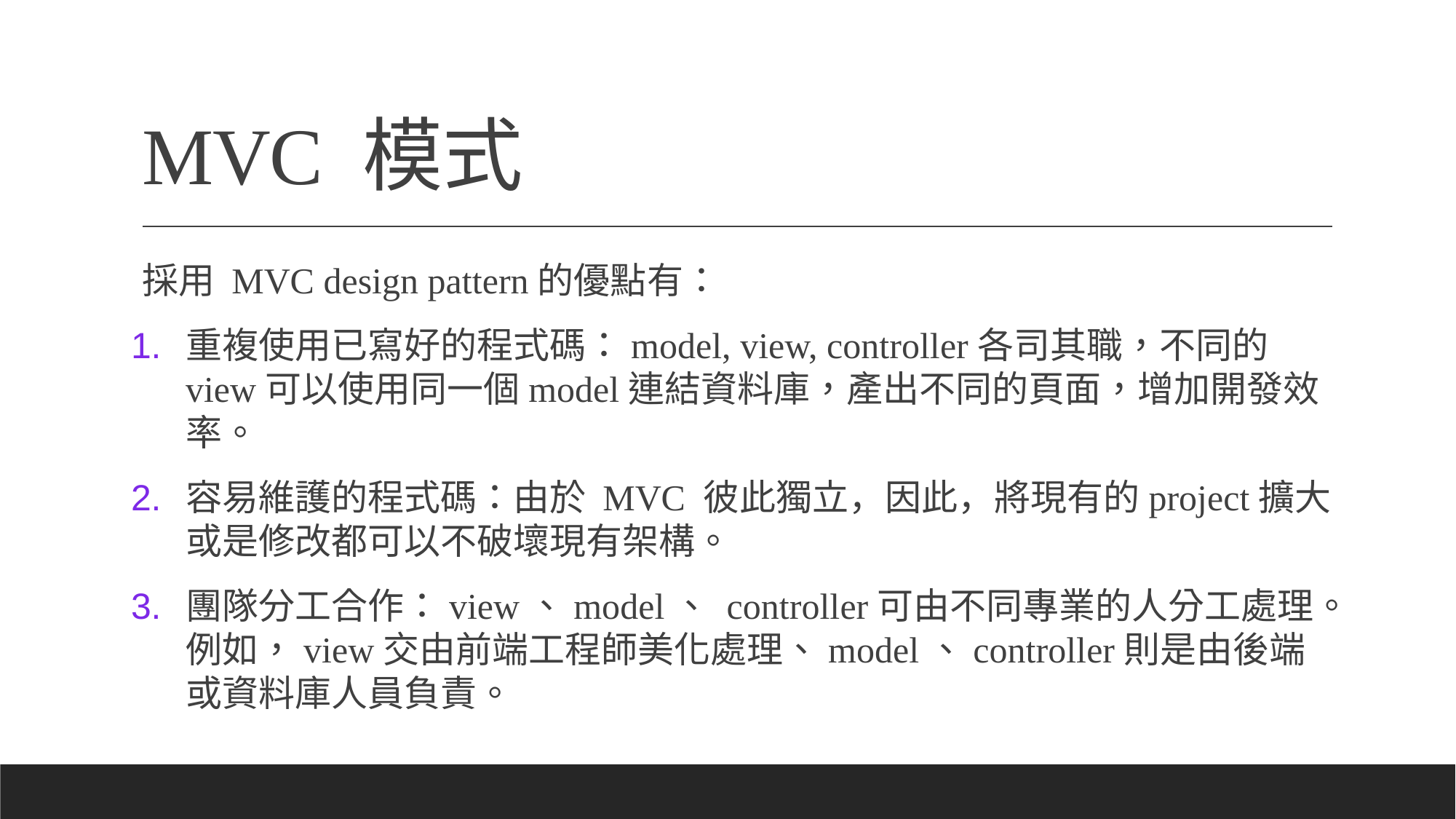

# MVC 模式
採用 MVC design pattern的優點有：
重複使用已寫好的程式碼：model, view, controller各司其職，不同的view可以使用同一個model連結資料庫，產出不同的頁面，增加開發效率。
容易維護的程式碼：由於 MVC 彼此獨立，因此，將現有的project擴大或是修改都可以不破壞現有架構。
團隊分工合作：view、model、 controller可由不同專業的人分工處理。例如，view交由前端工程師美化處理、model、controller則是由後端或資料庫人員負責。